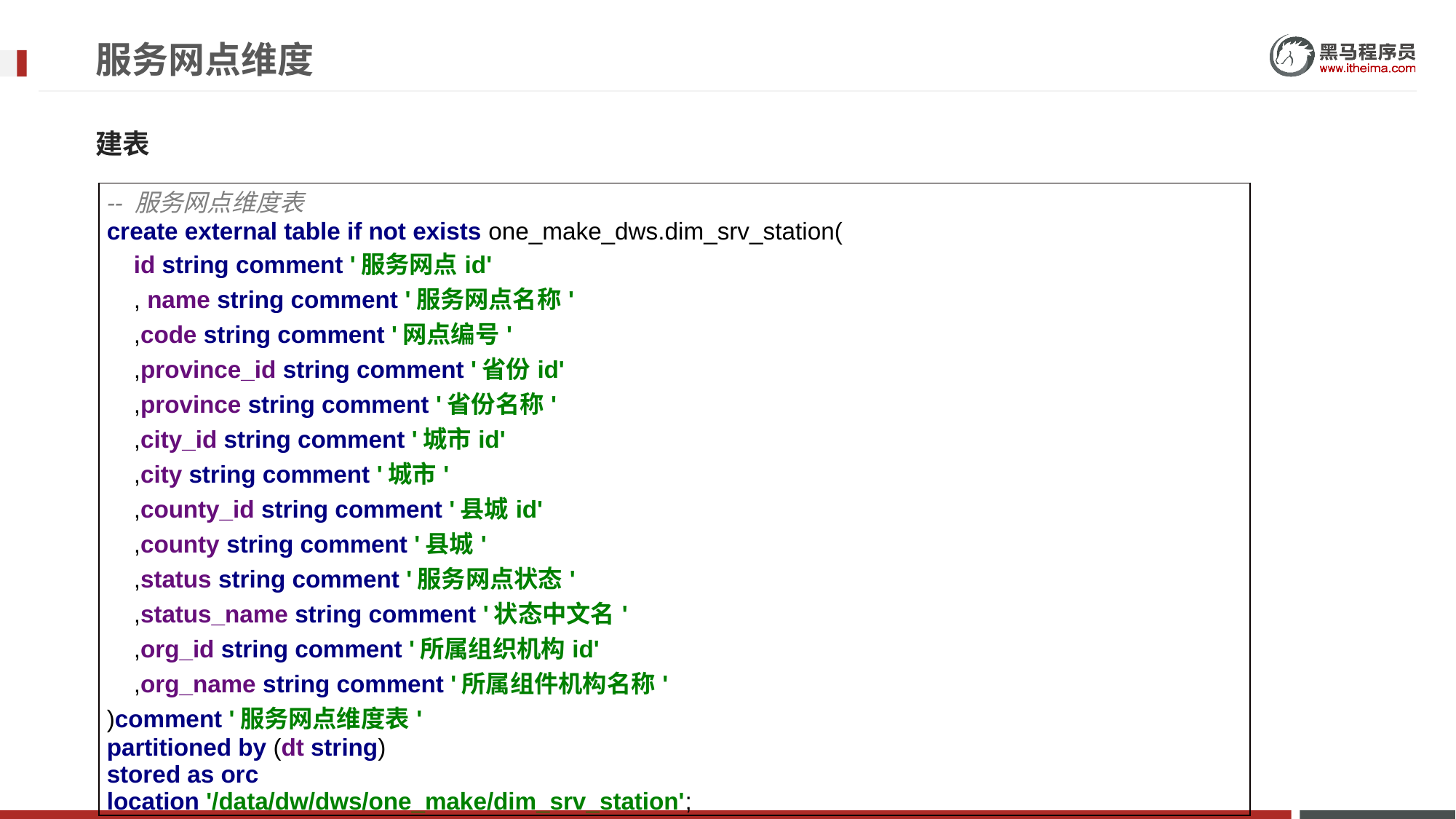

# 服务网点维度
建表
| -- 服务网点维度表 create external table if not exists one\_make\_dws.dim\_srv\_station( id string comment '服务网点id' , name string comment '服务网点名称' ,code string comment '网点编号' ,province\_id string comment '省份id' ,province string comment '省份名称' ,city\_id string comment '城市id' ,city string comment '城市' ,county\_id string comment '县城id' ,county string comment '县城' ,status string comment '服务网点状态' ,status\_name string comment '状态中文名' ,org\_id string comment '所属组织机构id' ,org\_name string comment '所属组件机构名称' )comment '服务网点维度表' partitioned by (dt string) stored as orc location '/data/dw/dws/one\_make/dim\_srv\_station'; |
| --- |